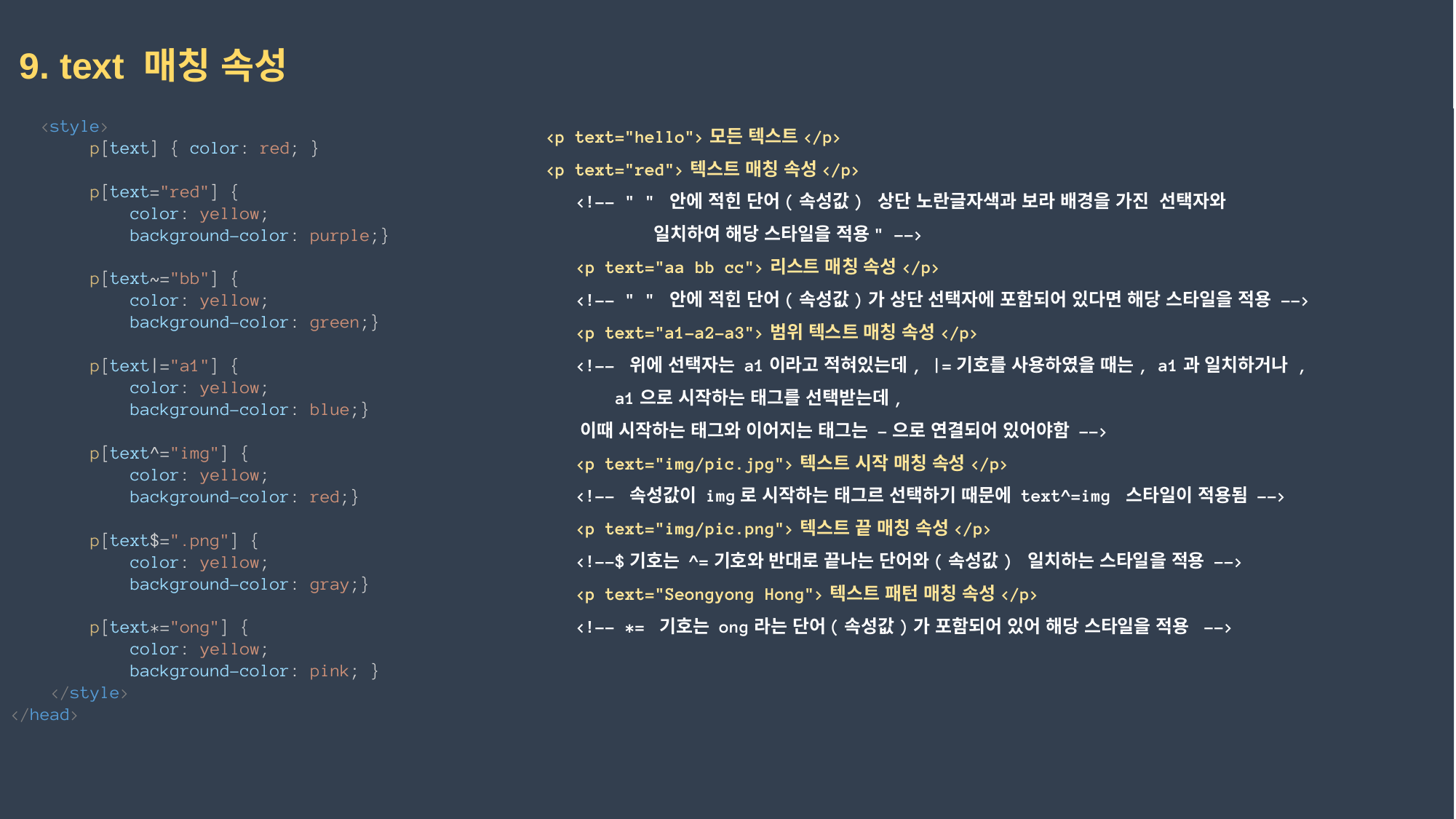

9. text 매칭 속성
   <style>
        p[text] { color: red; }
        p[text="red"] {
            color: yellow;
            background-color: purple;}
        p[text~="bb"] {
            color: yellow;
            background-color: green;}
        p[text|="a1"] {
            color: yellow;
            background-color: blue;}
        p[text^="img"] {
            color: yellow;
            background-color: red;}
        p[text$=".png"] {
            color: yellow;
            background-color: gray;}
        p[text*="ong"] {
            color: yellow;
            background-color: pink; }
    </style>
</head>
 <p text="hello">모든 텍스트</p>
 <p text="red">텍스트 매칭 속성</p>
    <!-- " " 안에 적힌 단어(속성값) 상단 노란글자색과 보라 배경을 가진  선택자와
 	 일치하여 해당 스타일을 적용" -->
    <p text="aa bb cc">리스트 매칭 속성</p>
    <!-- " " 안에 적힌 단어(속성값)가 상단 선택자에 포함되어 있다면 해당 스타일을 적용 -->
    <p text="a1-a2-a3">범위 텍스트 매칭 속성</p>
    <!-- 위에 선택자는 a1이라고 적혀있는데, |=기호를 사용하였을 때는, a1과 일치하거나 ,
        a1으로 시작하는 태그를 선택받는데,
        이때 시작하는 태그와 이어지는 태그는 -으로 연결되어 있어야함 -->
    <p text="img/pic.jpg">텍스트 시작 매칭 속성</p>
    <!-- 속성값이 img로 시작하는 태그르 선택하기 때문에 text^=img 스타일이 적용됨 -->
    <p text="img/pic.png">텍스트 끝 매칭 속성</p>
    <!--$기호는 ^=기호와 반대로 끝나는 단어와(속성값) 일치하는 스타일을 적용 -->
    <p text="Seongyong Hong">텍스트 패턴 매칭 속성</p>
    <!-- *= 기호는 ong라는 단어(속성값)가 포함되어 있어 해당 스타일을 적용  -->

2023-02-15
권민지